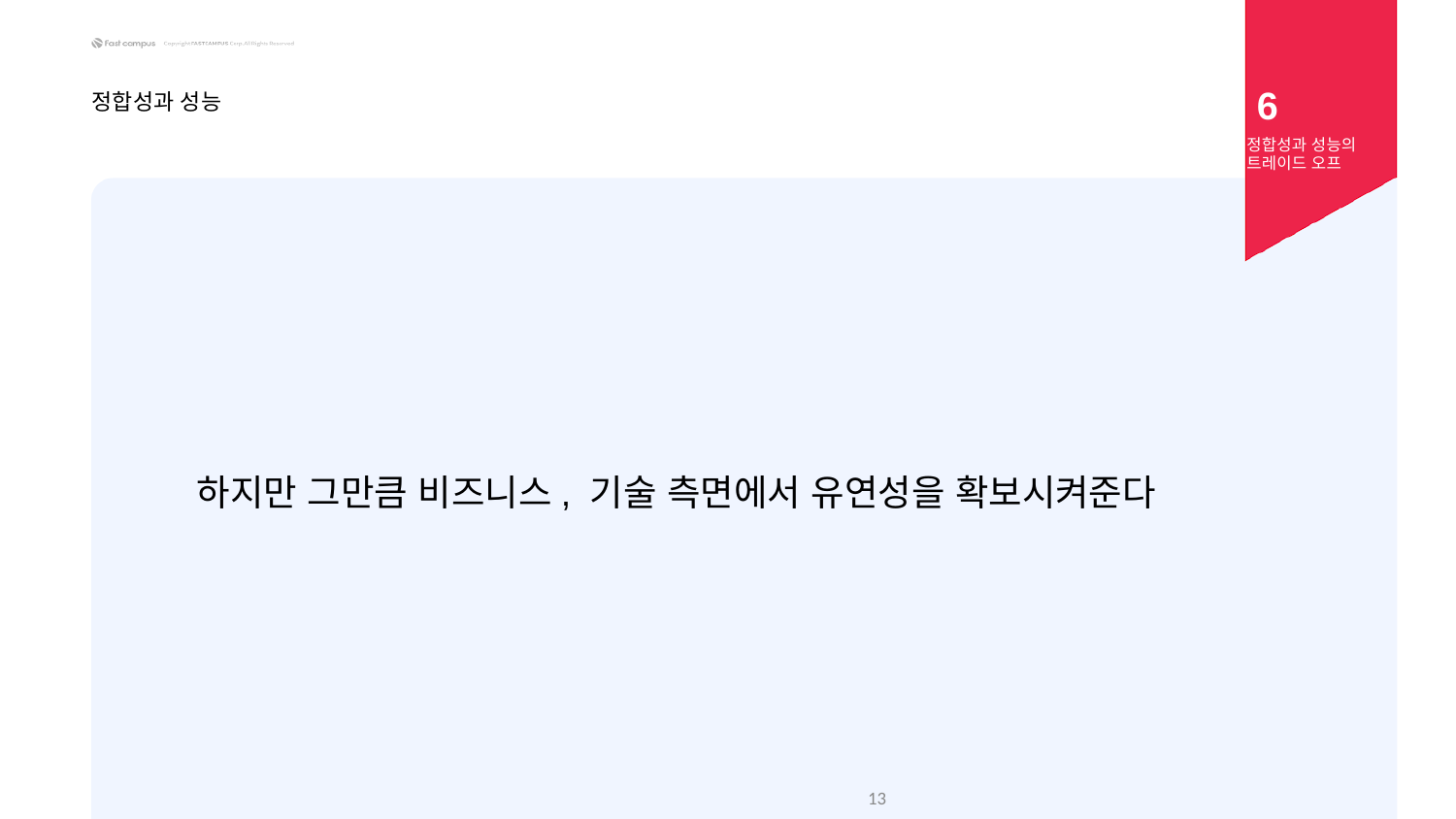

6
정합성과 성능

정합성과 성능의 트레이드 오프
하지만 그만큼 비즈니스, 기술 측면에서 유연성을 확보시켜준다
13